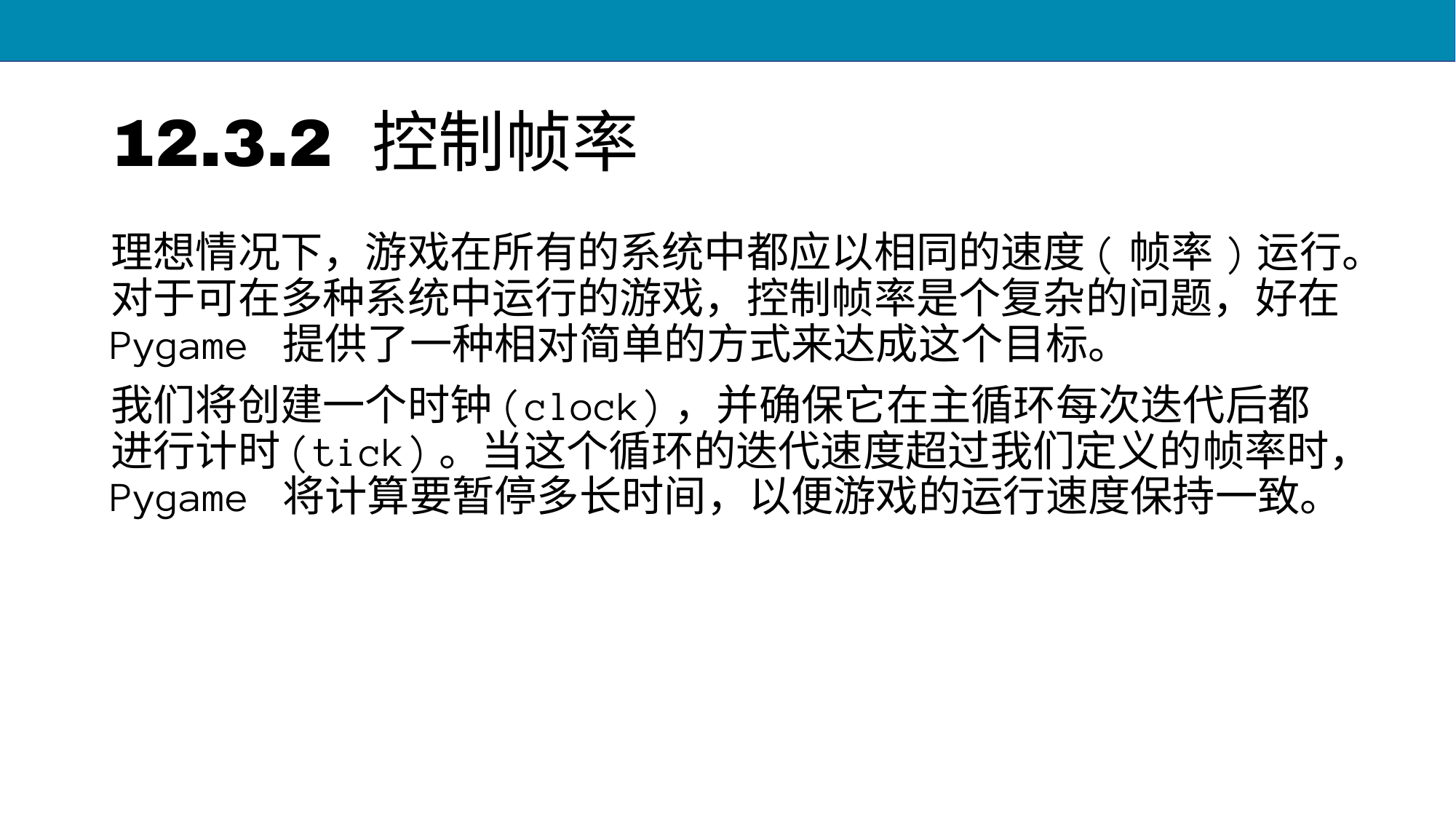

# 12.3.2 控制帧率
理想情况下，游戏在所有的系统中都应以相同的速度(帧率)运行。对于可在多种系统中运行的游戏，控制帧率是个复杂的问题，好在 Pygame 提供了一种相对简单的方式来达成这个目标。
我们将创建一个时钟(clock)，并确保它在主循环每次迭代后都进行计时(tick)。当这个循环的迭代速度超过我们定义的帧率时，Pygame 将计算要暂停多长时间，以便游戏的运行速度保持一致。